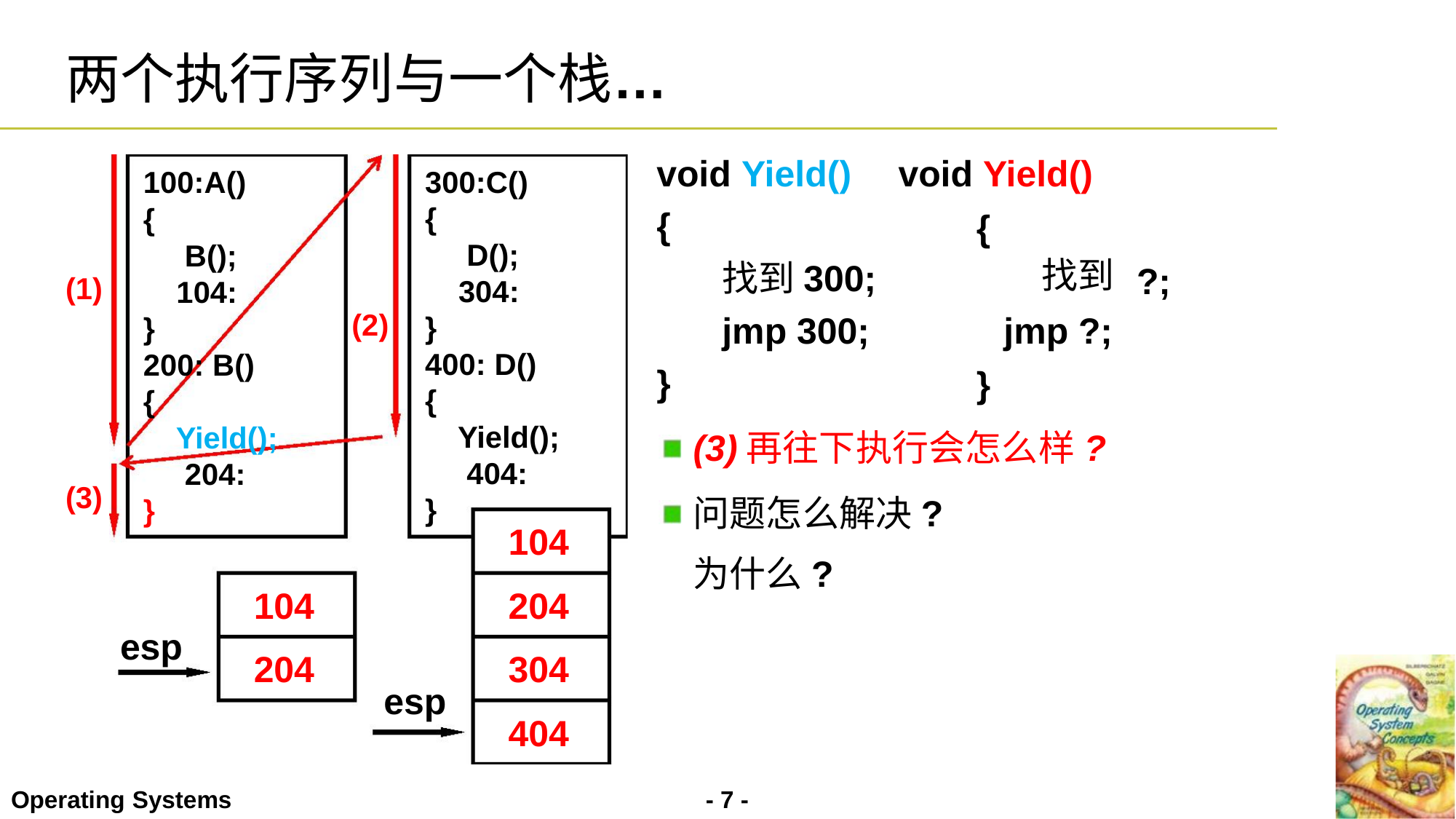

两个执行序列与一个栈…

void Yield() void Yield()

300:C()
100:A()
{
{
{
{
D();
304:
}
400: D()
{
B();
104:
找到300;
找到
?;
(1)
(3)
(2)
jmp 300; jmp ?;
}
}
200: B()
{
}
Yield();
404:
Yield();
204:
}
(3)再往下执行会怎么样?
问题怎么解决?
为什么?

}

104
104
204
204
304
esp

esp
404
- 7 -
Operating Systems